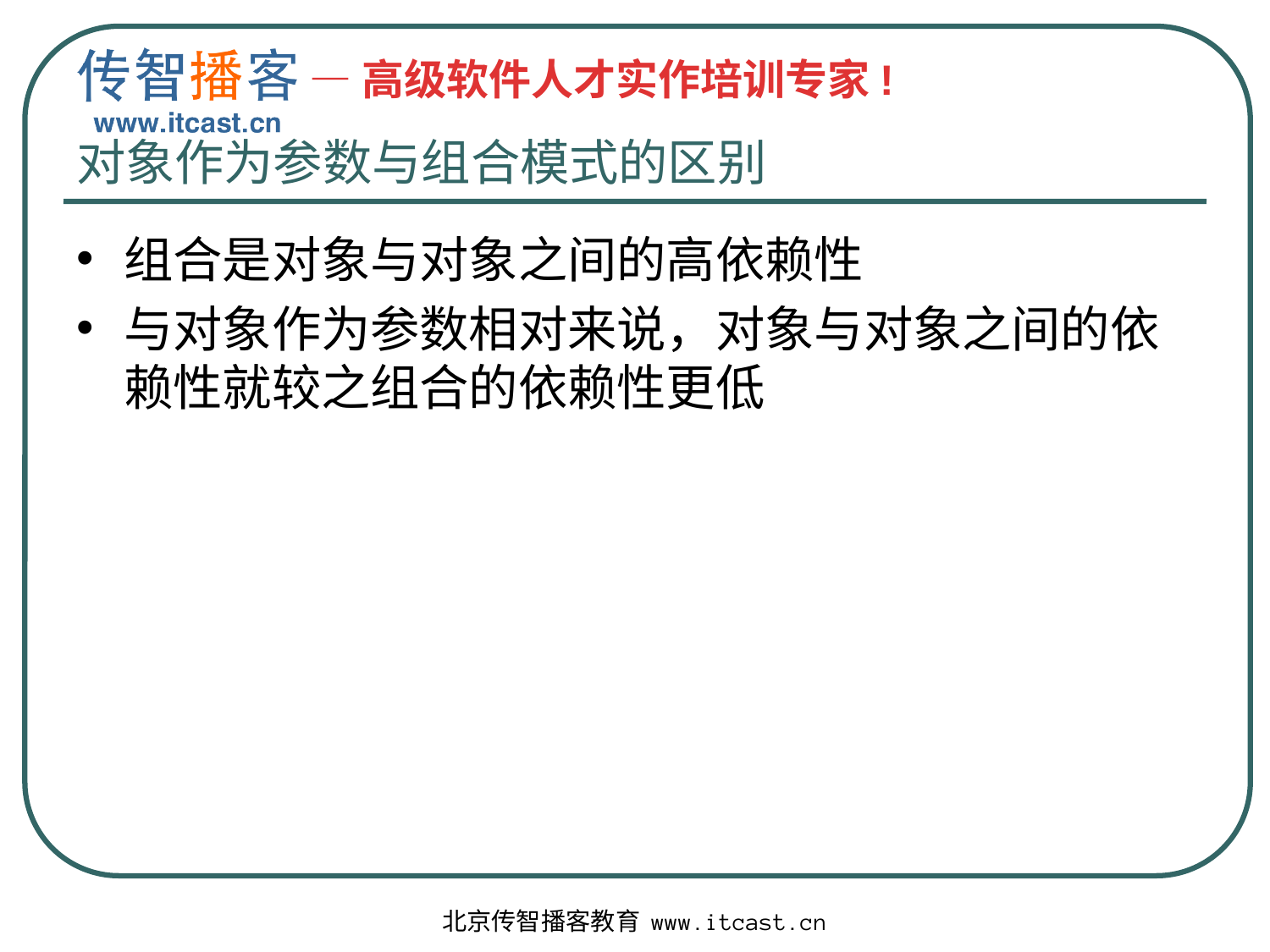

# 对象作为参数与组合模式的区别
组合是对象与对象之间的高依赖性
与对象作为参数相对来说，对象与对象之间的依赖性就较之组合的依赖性更低